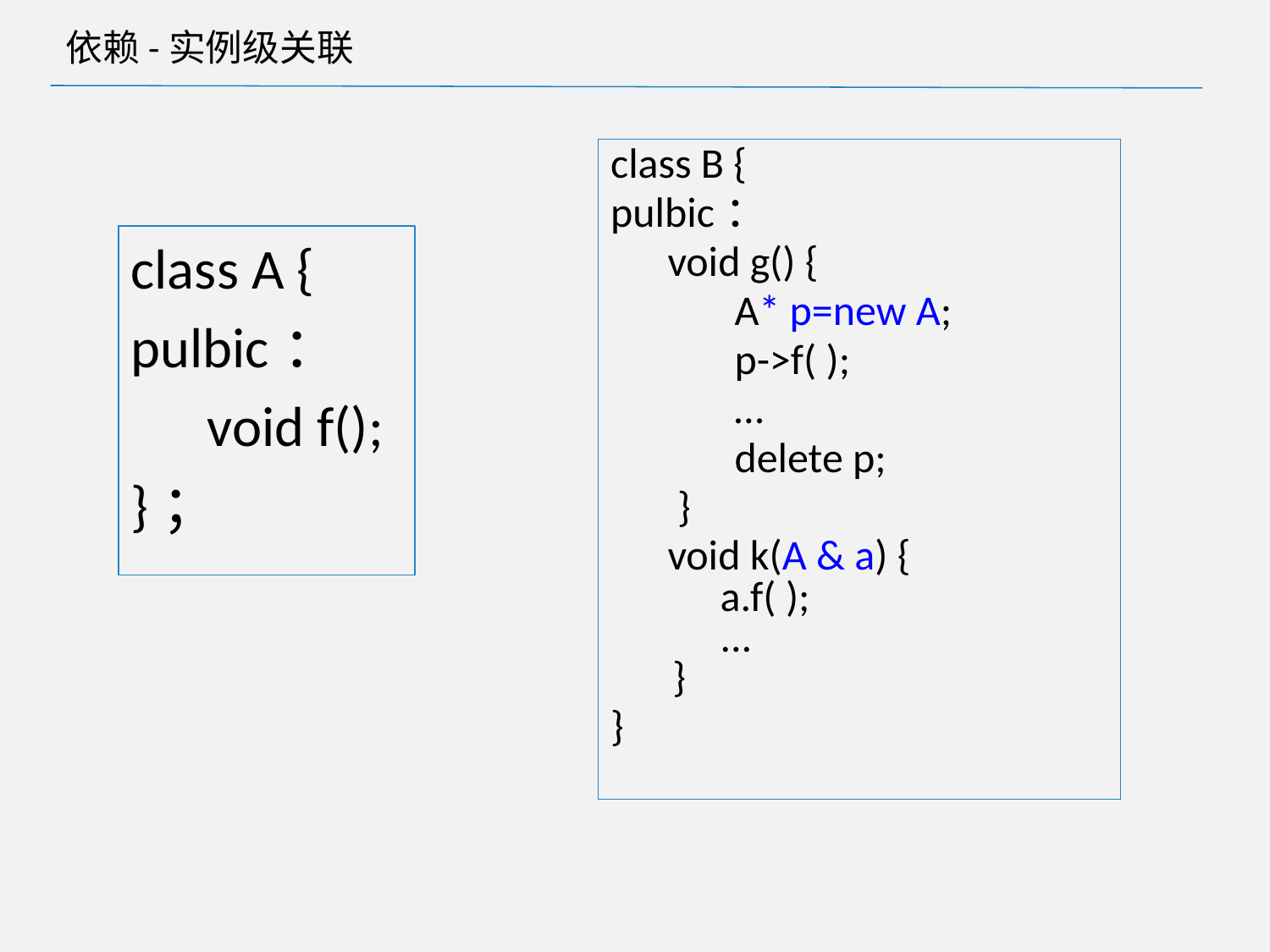

# 依赖-实例级关联
class B {
pulbic：
      void g() {
             A* p=new A;
             p->f( );
             …
             delete p;
       }
      void k(A & a) {
       a.f( );
       ...
  }
}
class A {
pulbic：
      void f();
}；